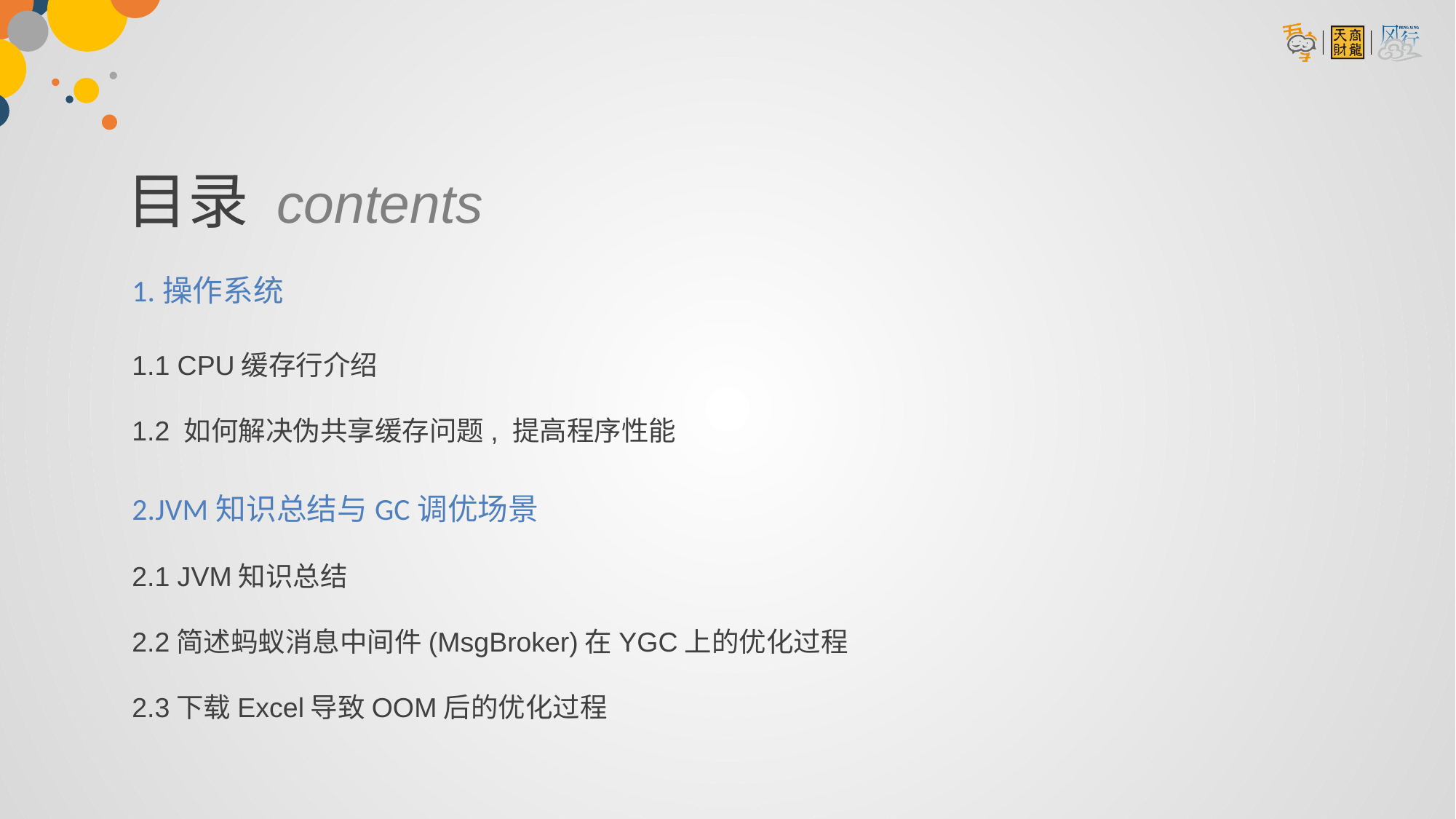

目录 contents
1.操作系统
1.1 CPU缓存行介绍
1.2 如何解决伪共享缓存问题, 提高程序性能
2.JVM知识总结与GC调优场景
2.1 JVM知识总结
2.2简述蚂蚁消息中间件(MsgBroker)在YGC上的优化过程
2.3下载Excel导致OOM后的优化过程